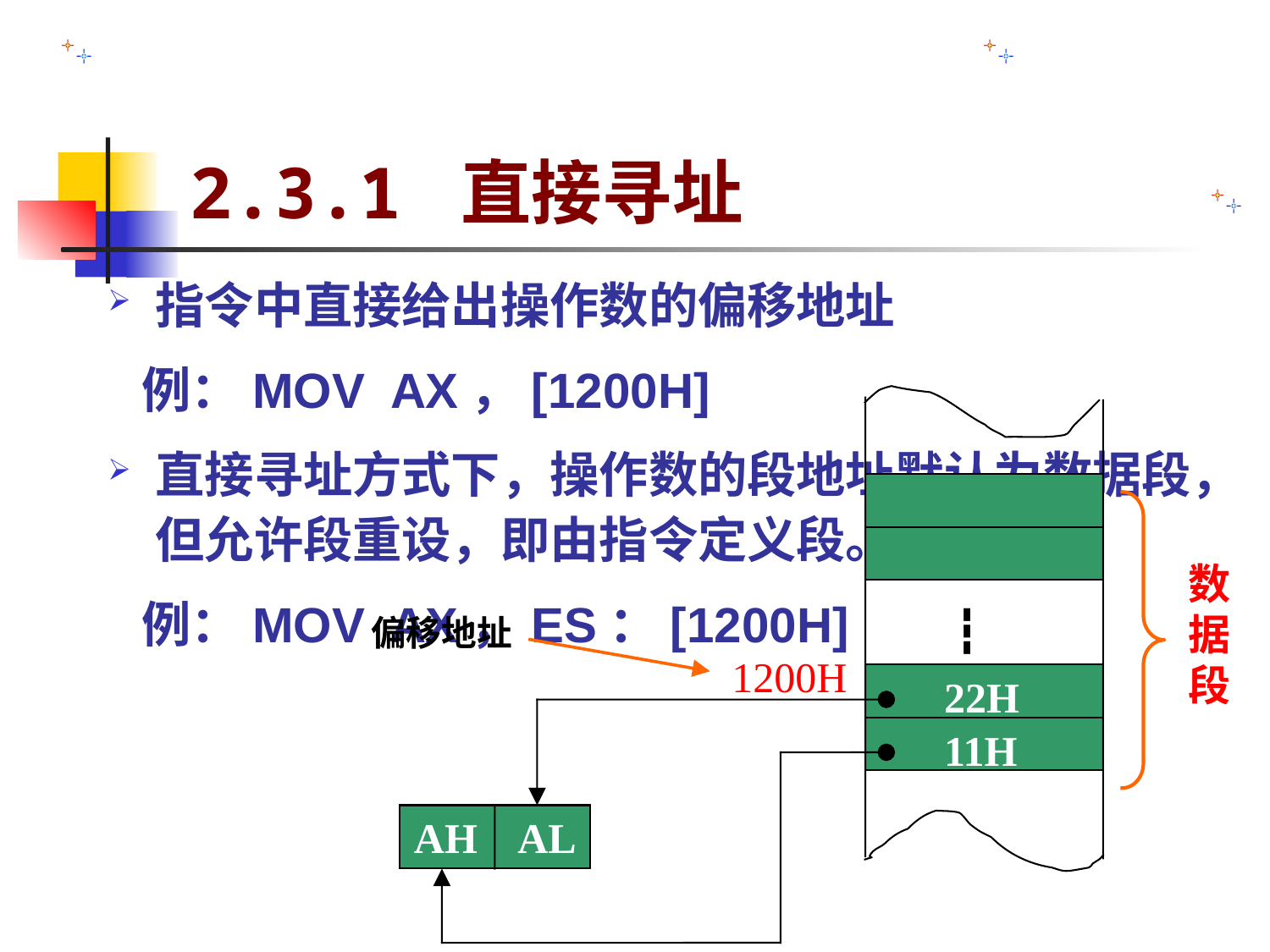

# 2.3.1 直接寻址
指令中直接给出操作数的偏移地址
  例：MOV  AX，[1200H]
直接寻址方式下，操作数的段地址默认为数据段，但允许段重设，即由指令定义段。
  例：MOV  AX，ES：[1200H]

数据段
┇
偏移地址

1200H

22H

11H

AH    AL